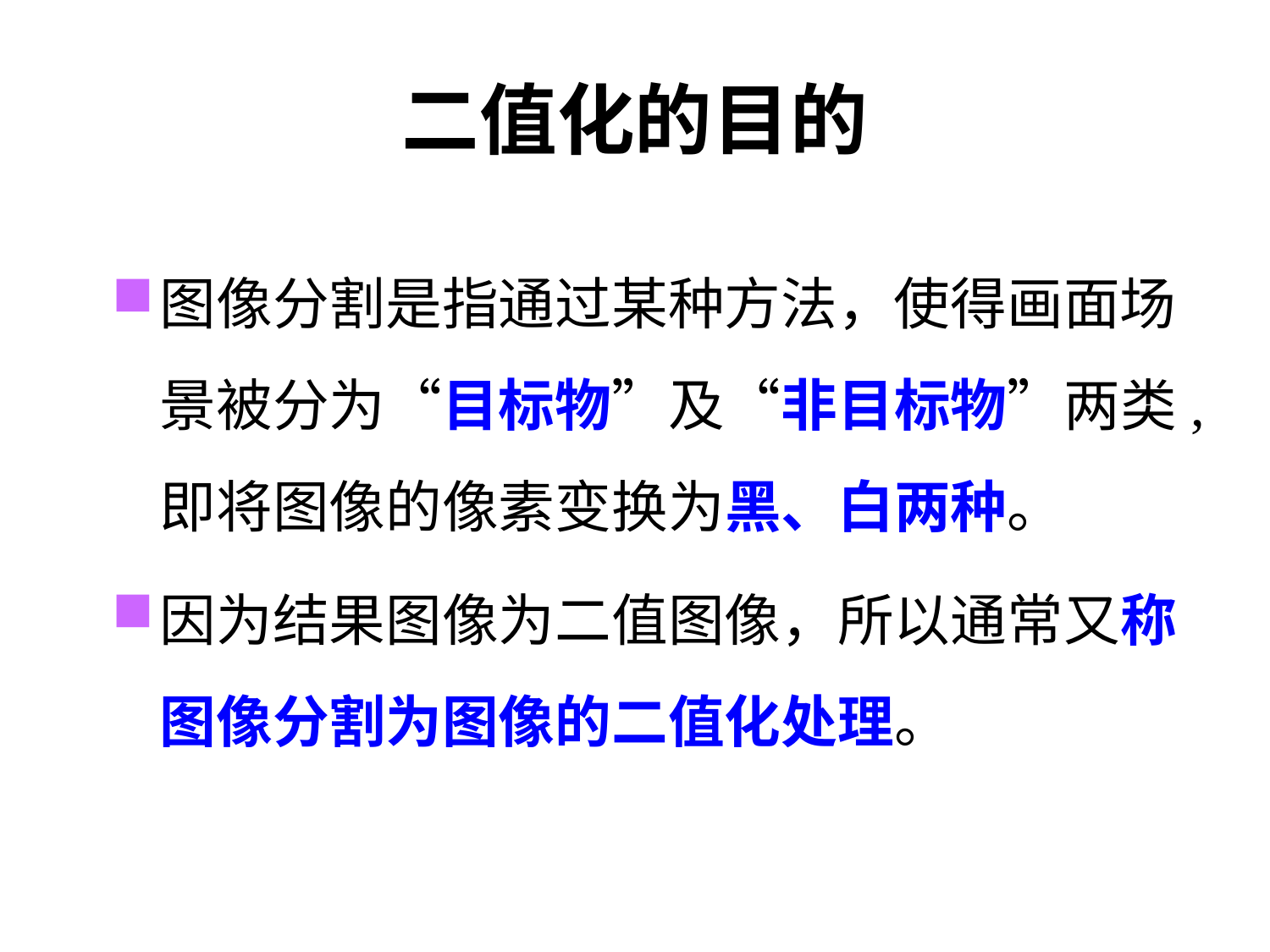

# 二值化的目的
图像分割是指通过某种方法，使得画面场景被分为“目标物”及“非目标物”两类,即将图像的像素变换为黑、白两种。
因为结果图像为二值图像，所以通常又称图像分割为图像的二值化处理。